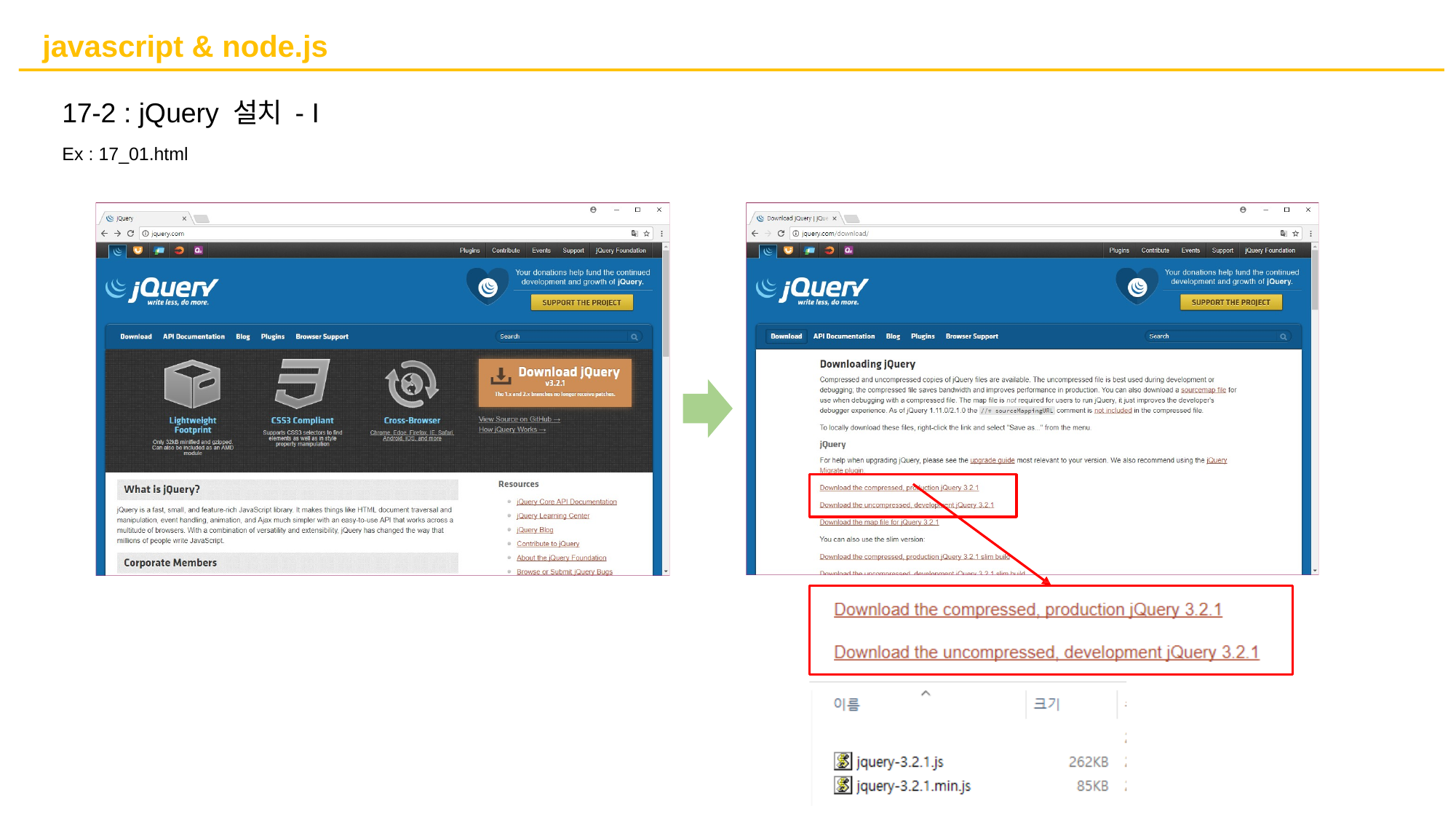

# javascript & node.js

17-2 : jQuery 설치 - I
Ex : 17_01.html